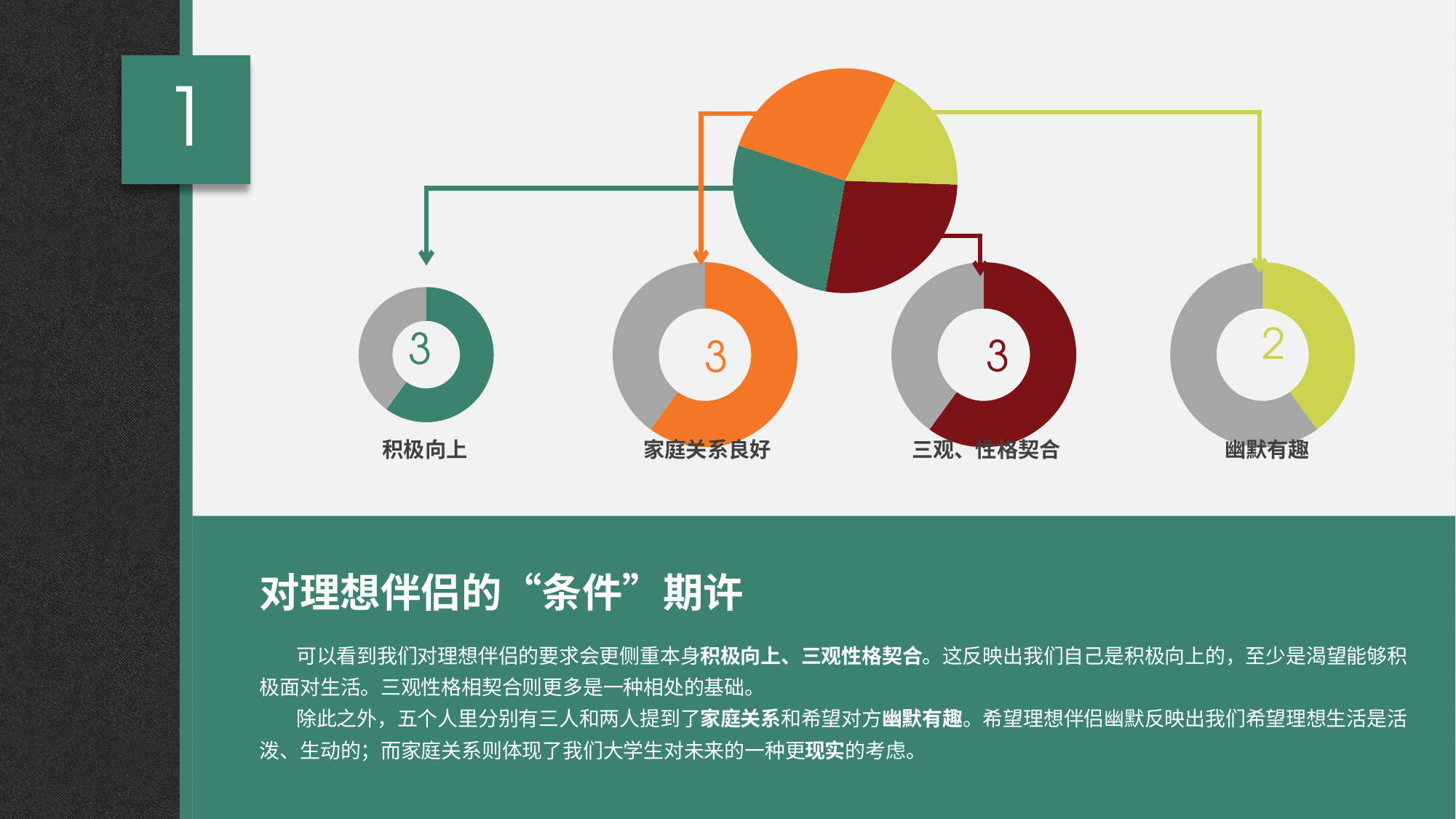

1

### Chart

| Category | 销售额 |
|---|---|
| 积极 | 3.0 |
| 契合 | 3.0 |
| 家庭关系 | 3.0 |
| 有趣 | 2.0 |

### Chart

| Category | 列1 |
|---|---|
|  | 3.0 |
|  | 2.0 |

### Chart

| Category | 列1 |
|---|---|
|  | 3.0 |
|  | 2.0 |

### Chart

| Category | 列1 |
|---|---|
|  | 3.0 |
|  | 2.0 |

### Chart

| Category | 列1 |
|---|---|
|  | 2.0 |
|  | 3.0 |
积极向上
家庭关系良好
三观、性格契合
幽默有趣

对理想伴侣的“条件”期许

       可以看到我们对理想伴侣的要求会更侧重本身积极向上、三观性格契合。这反映出我们自己是积极向上的，至少是渴望能够积极面对生活。三观性格相契合则更多是一种相处的基础。
       除此之外，五个人里分别有三人和两人提到了家庭关系和希望对方幽默有趣。希望理想伴侣幽默反映出我们希望理想生活是活泼、生动的；而家庭关系则体现了我们大学生对未来的一种更现实的考虑。